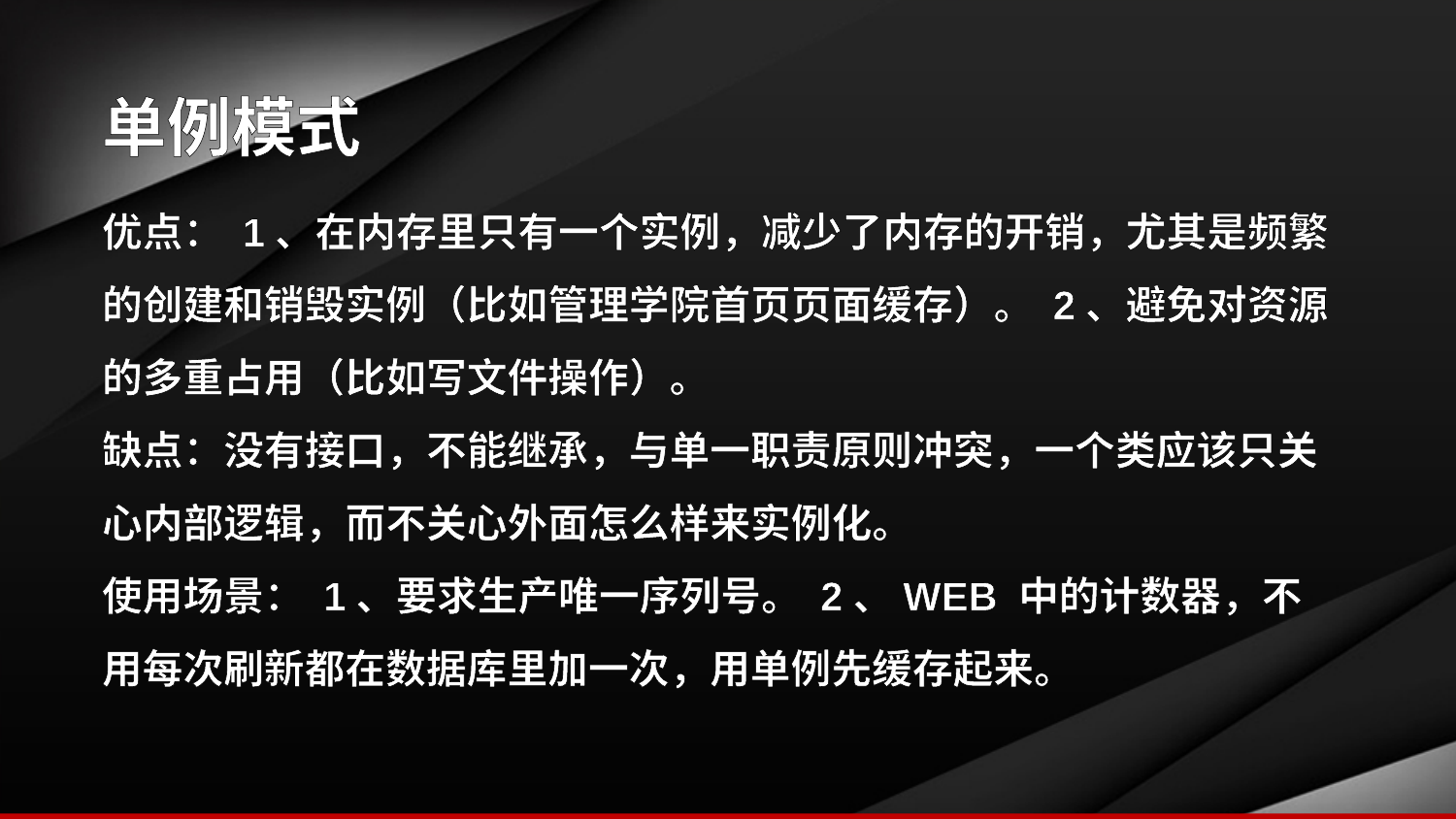

单例模式
优点： 1、在内存里只有一个实例，减少了内存的开销，尤其是频繁的创建和销毁实例（比如管理学院首页页面缓存）。 2、避免对资源的多重占用（比如写文件操作）。
缺点：没有接口，不能继承，与单一职责原则冲突，一个类应该只关心内部逻辑，而不关心外面怎么样来实例化。
使用场景： 1、要求生产唯一序列号。 2、WEB 中的计数器，不用每次刷新都在数据库里加一次，用单例先缓存起来。